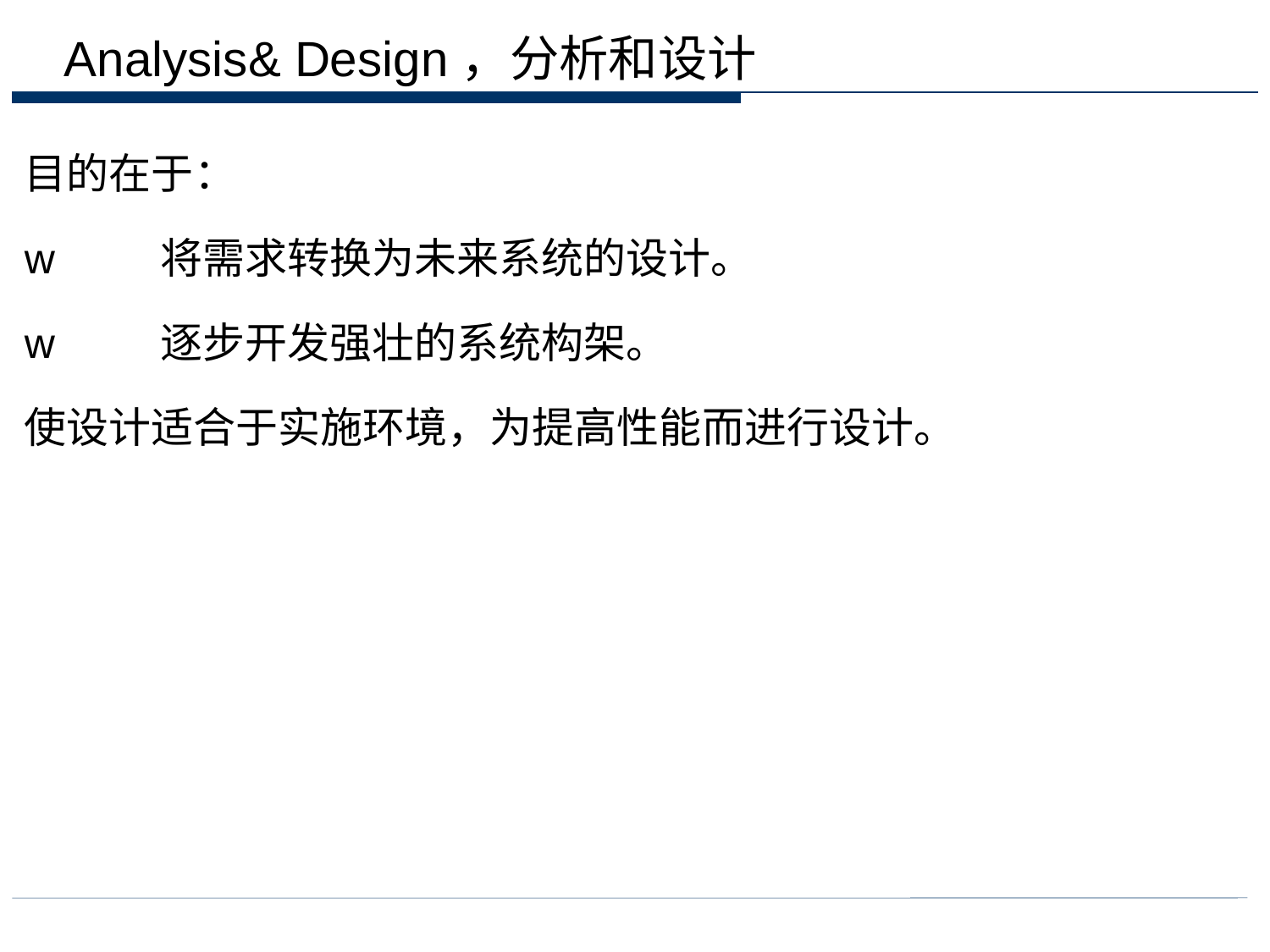

# Analysis& Design，分析和设计
目的在于：
w         将需求转换为未来系统的设计。
w         逐步开发强壮的系统构架。
使设计适合于实施环境，为提高性能而进行设计。

41